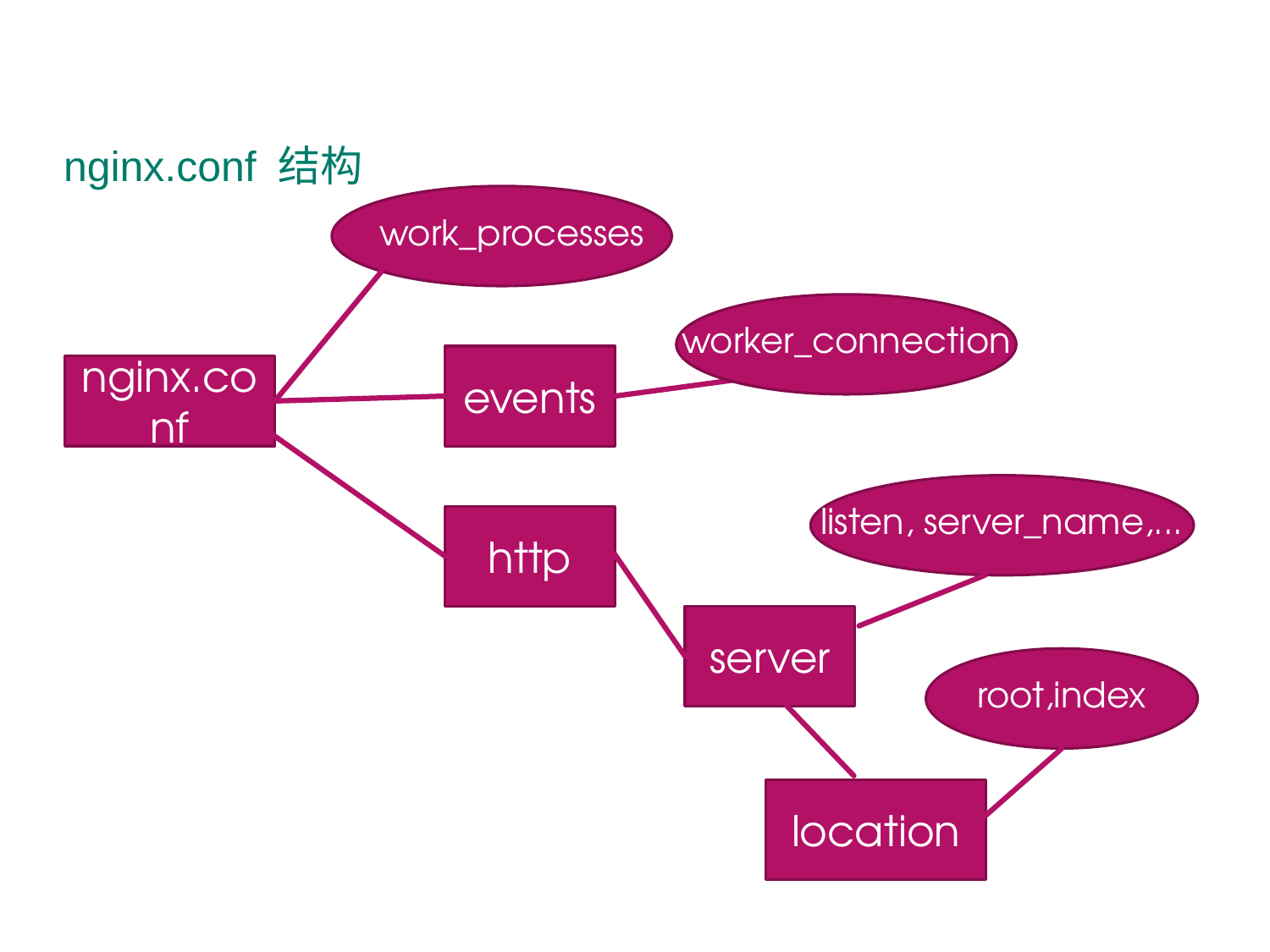

nginx.conf 结构

work_processes

worker_connection
events
nginx.conf

listen, server_name,...
http
server

root,index
location